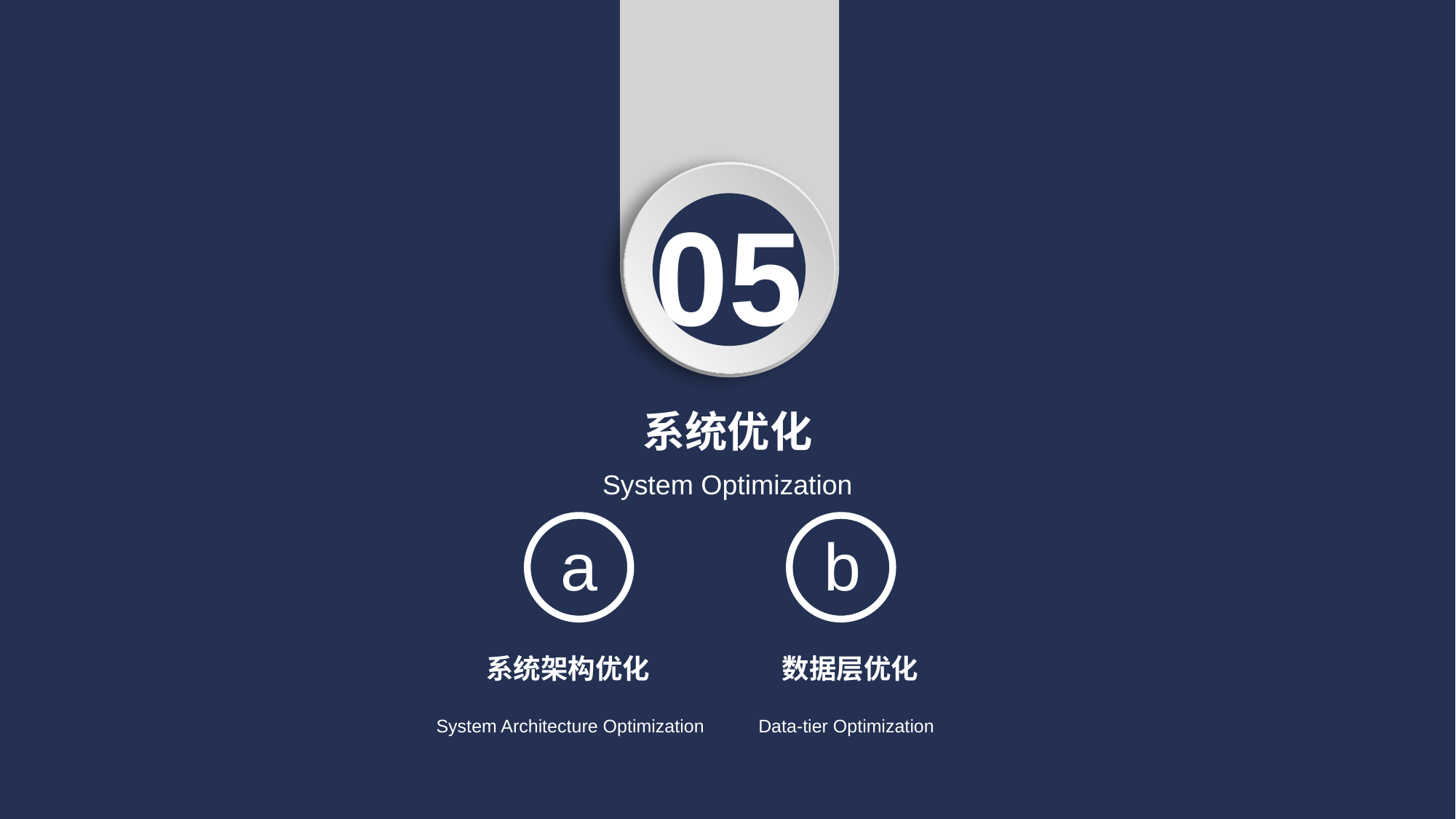

05
系统优化
System Optimization

a
b
系统架构优化
数据层优化
 System Architecture Optimization
Data-tier Optimization